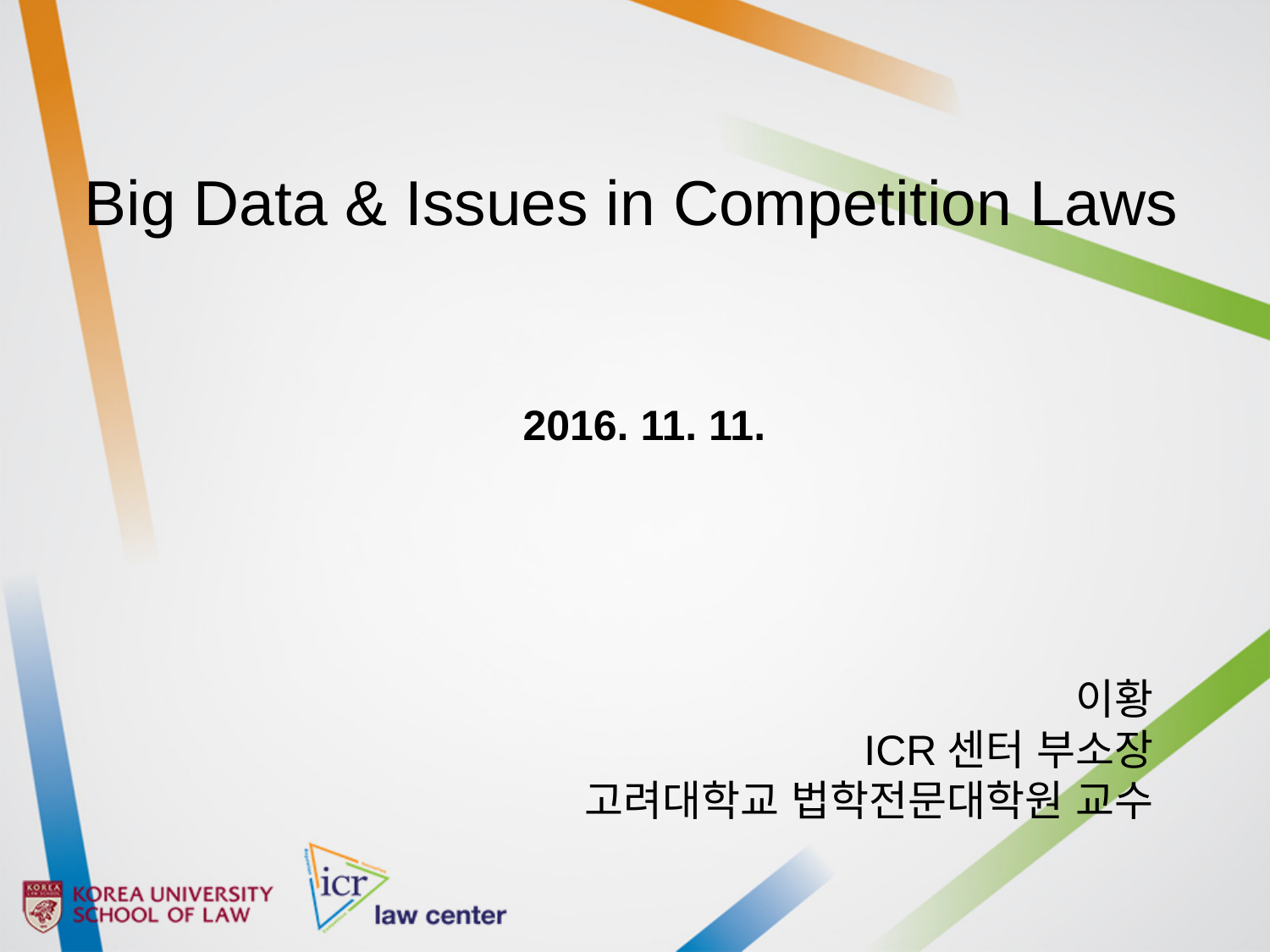

Big Data & Issues in Competition Laws
2016. 11. 11.
이황
ICR센터 부소장
고려대학교 법학전문대학원 교수